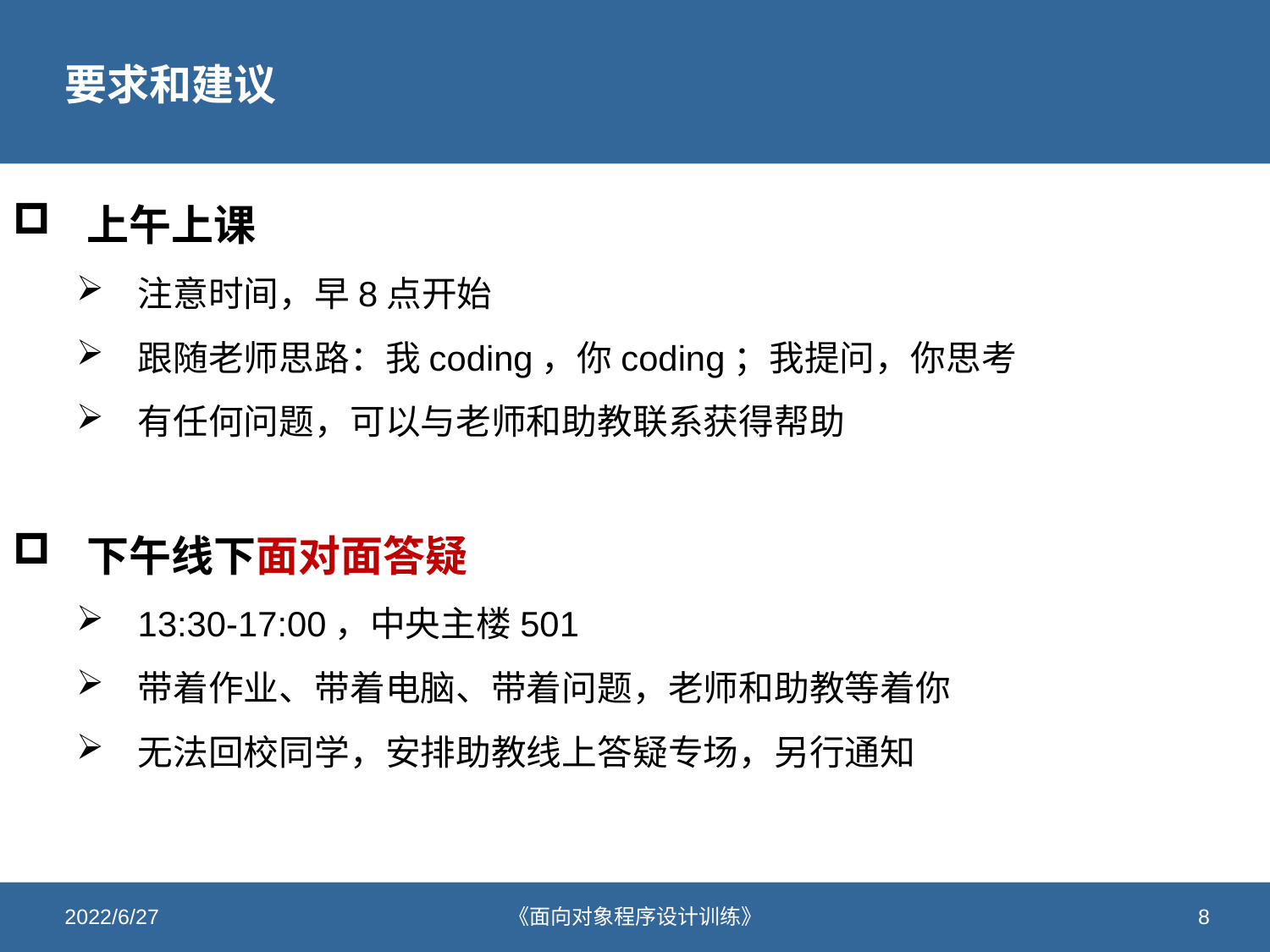

# 要求和建议
上午上课
注意时间，早8点开始
跟随老师思路：我coding，你coding；我提问，你思考
有任何问题，可以与老师和助教联系获得帮助

下午线下面对面答疑
13:30-17:00，中央主楼501
带着作业、带着电脑、带着问题，老师和助教等着你
无法回校同学，安排助教线上答疑专场，另行通知
2022/6/27
《面向对象程序设计训练》
8